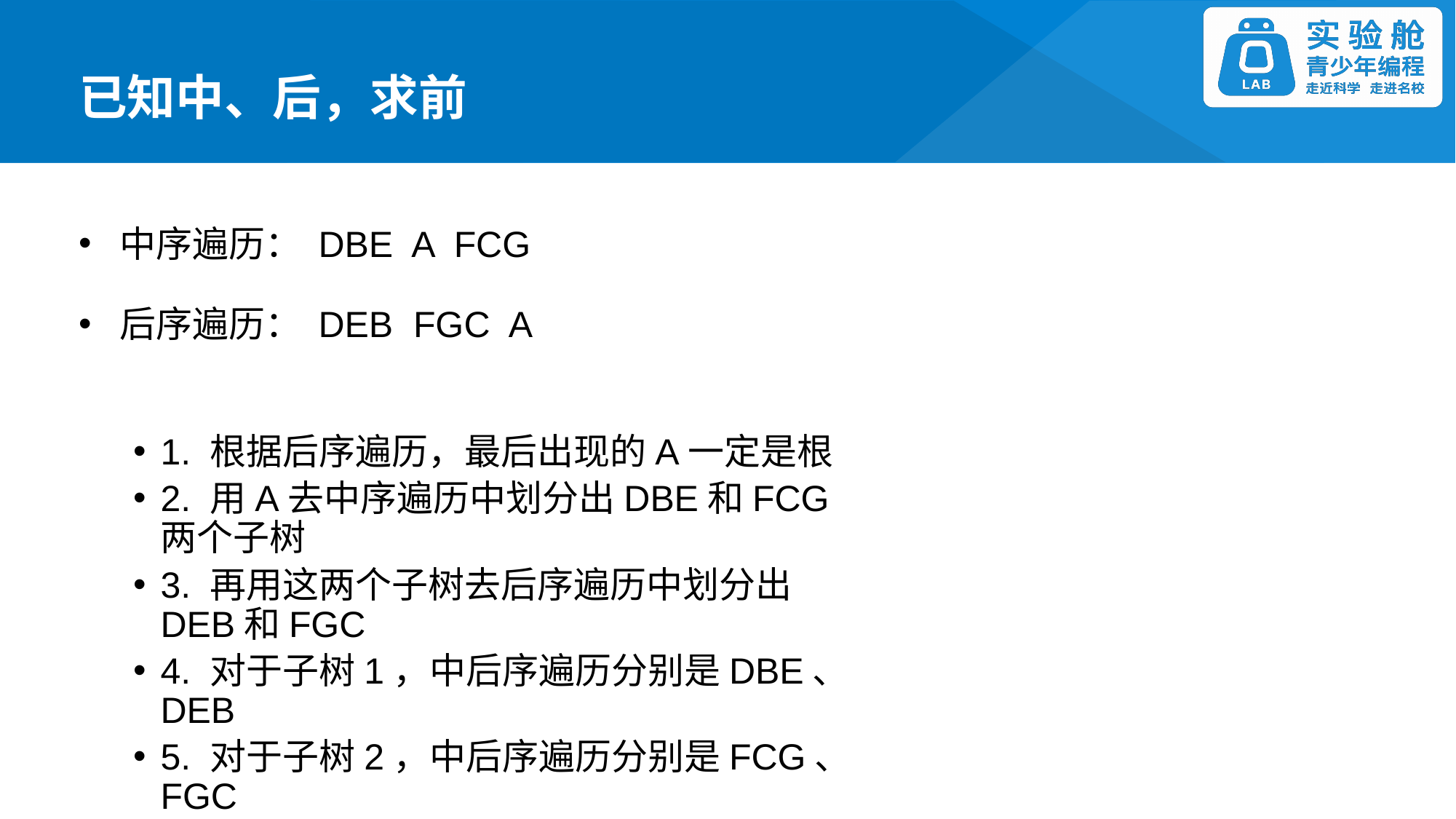

已知中、后，求前
中序遍历： DBE  A  FCG
后序遍历： DEB  FGC  A

1. 根据后序遍历，最后出现的A一定是根
2. 用A去中序遍历中划分出DBE和FCG两个子树
3. 再用这两个子树去后序遍历中划分出DEB和FGC
4. 对于子树1，中后序遍历分别是DBE、DEB
5. 对于子树2，中后序遍历分别是FCG、FGC